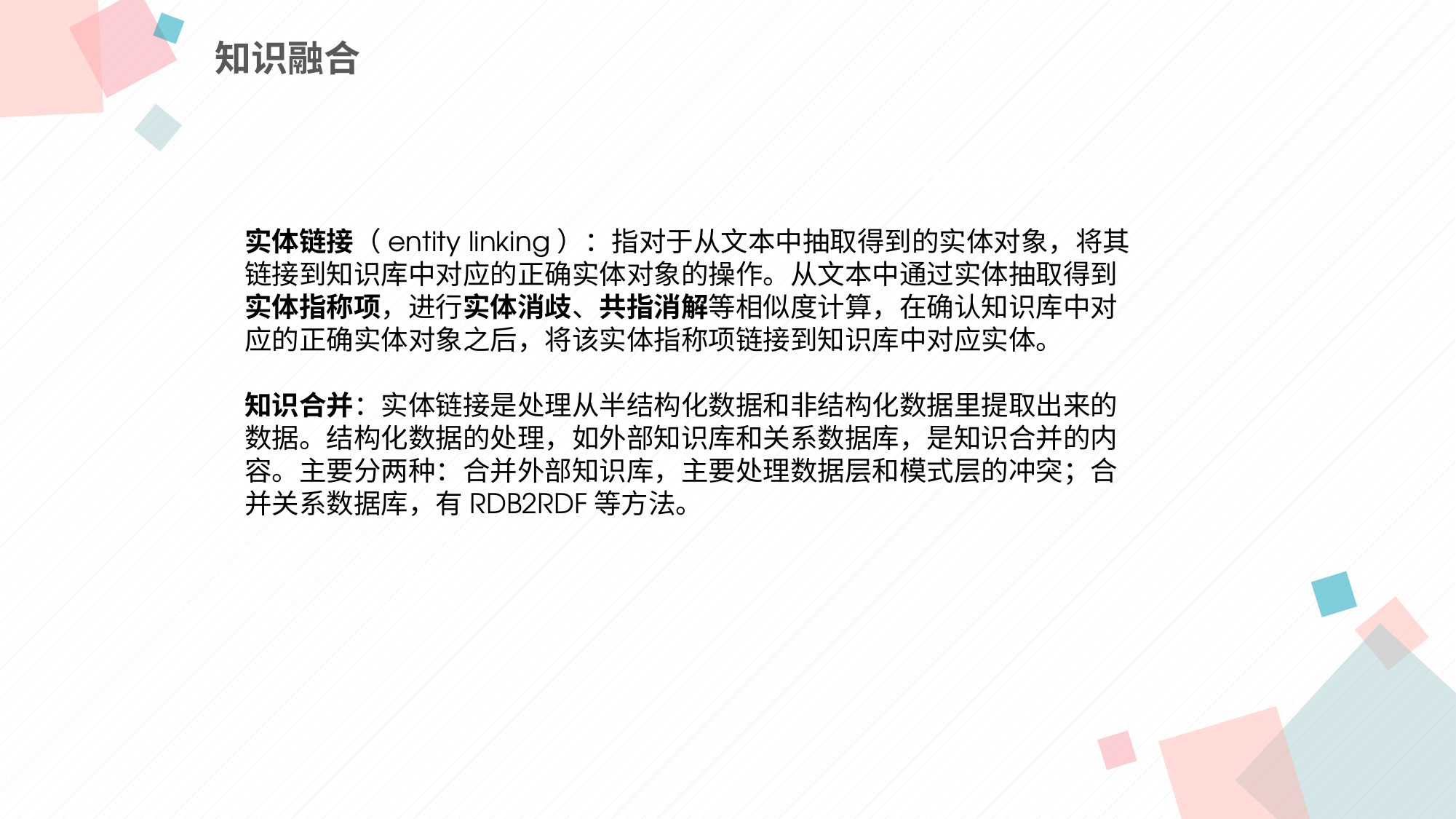

知识融合
点击此处添加标题
实体链接（entity linking）：指对于从文本中抽取得到的实体对象，将其链接到知识库中对应的正确实体对象的操作。从文本中通过实体抽取得到实体指称项，进行实体消歧、共指消解等相似度计算，在确认知识库中对应的正确实体对象之后，将该实体指称项链接到知识库中对应实体。

知识合并：实体链接是处理从半结构化数据和非结构化数据里提取出来的数据。结构化数据的处理，如外部知识库和关系数据库，是知识合并的内容。主要分两种：合并外部知识库，主要处理数据层和模式层的冲突；合并关系数据库，有RDB2RDF等方法。
点击此处添加标题
标题数字等都可以通过点和重新输入进行更改，顶部“开始”面板中可以对字体、字号、颜色等进行修改。